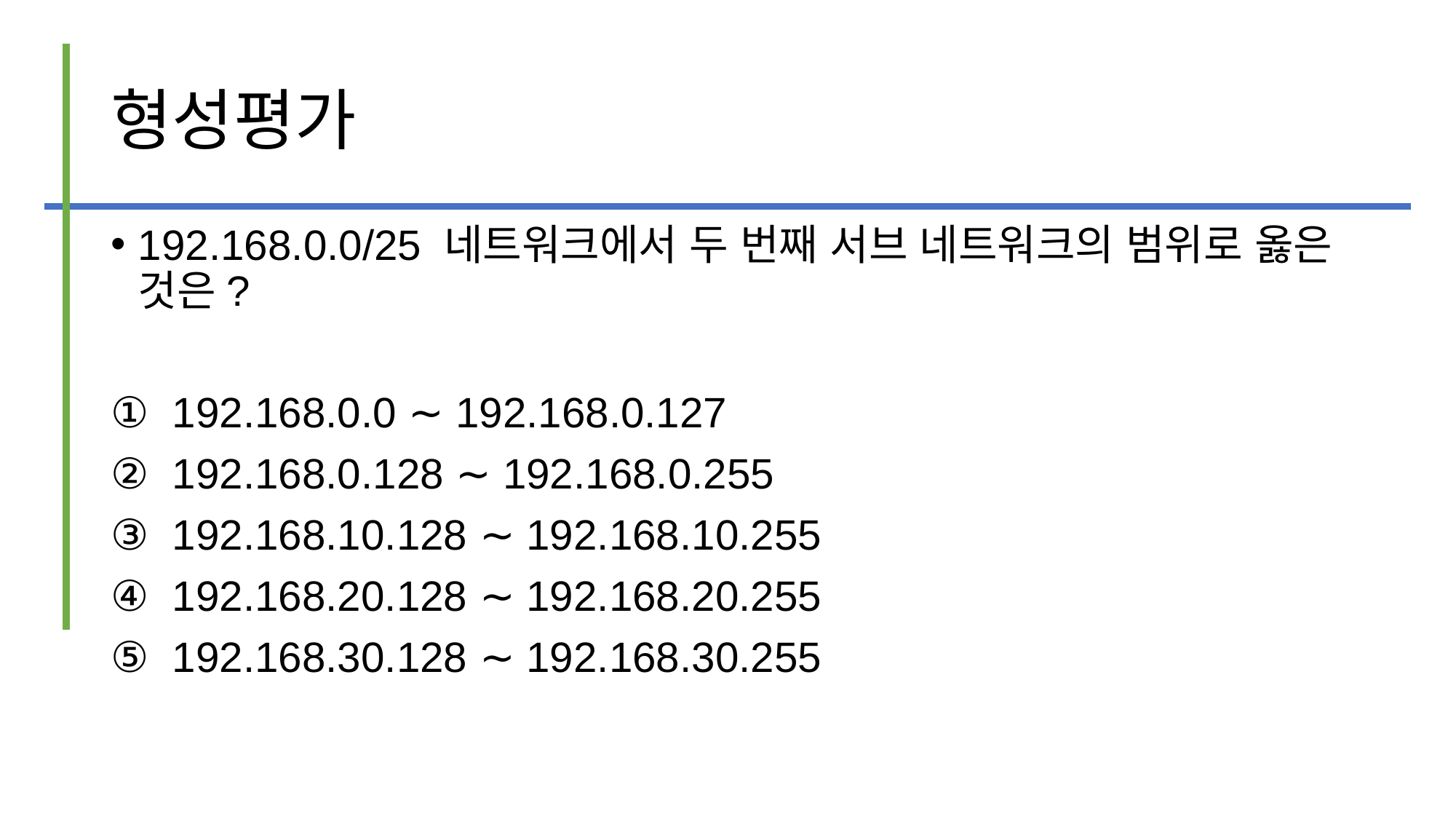

# 형성평가
192.168.0.0/25 네트워크에서 두 번째 서브 네트워크의 범위로 옳은 것은?

192.168.0.0 ∼ 192.168.0.127
192.168.0.128 ∼ 192.168.0.255
192.168.10.128 ∼ 192.168.10.255
192.168.20.128 ∼ 192.168.20.255
192.168.30.128 ∼ 192.168.30.255